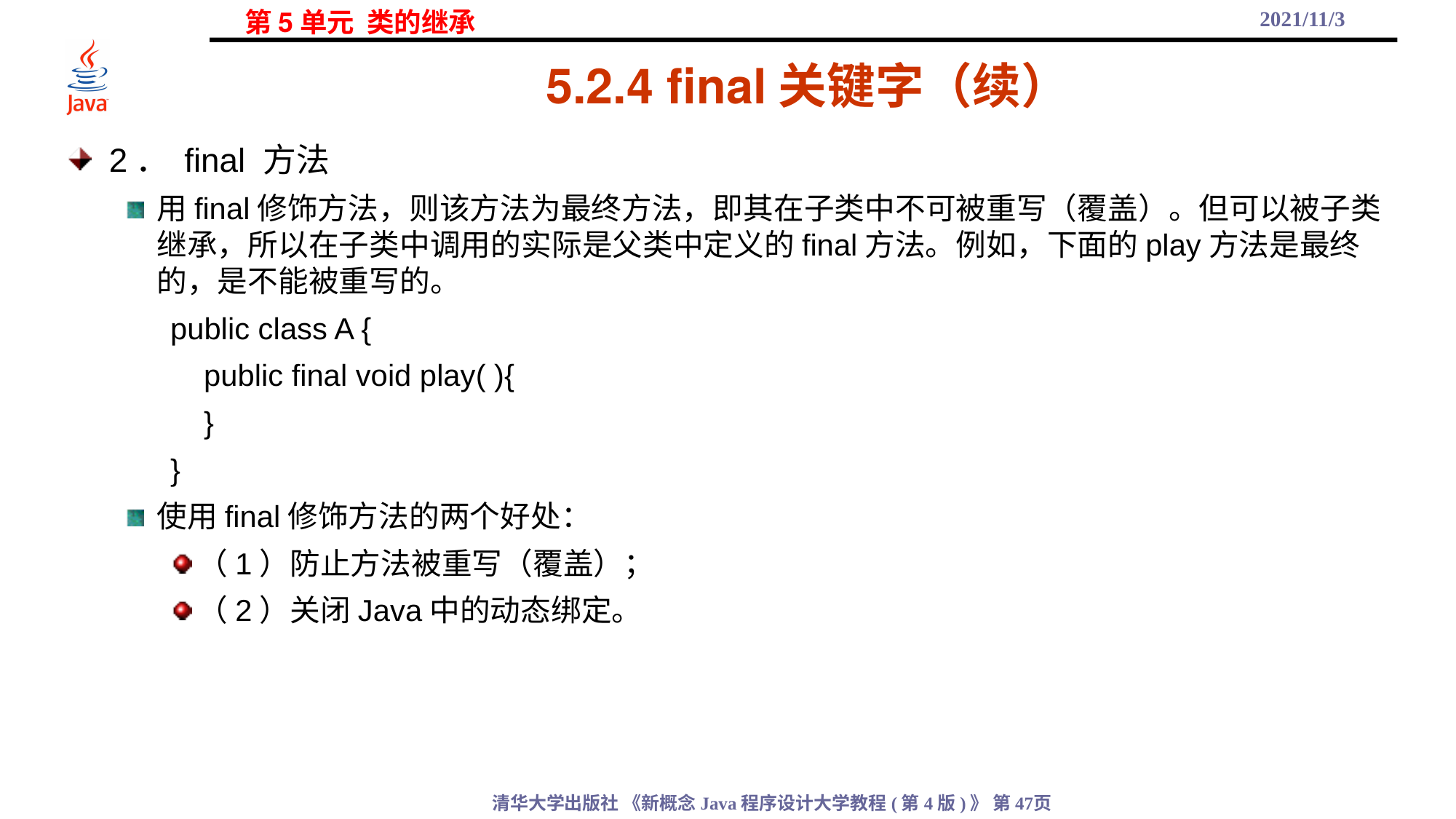

2021/11/3
# 5.2.4 final关键字（续）
2． final 方法
用final修饰方法，则该方法为最终方法，即其在子类中不可被重写（覆盖）。但可以被子类继承，所以在子类中调用的实际是父类中定义的final方法。例如，下面的play方法是最终的，是不能被重写的。
public class A {
    public final void play( ){
    }
}
使用final修饰方法的两个好处：
（1）防止方法被重写（覆盖）；
（2）关闭Java中的动态绑定。